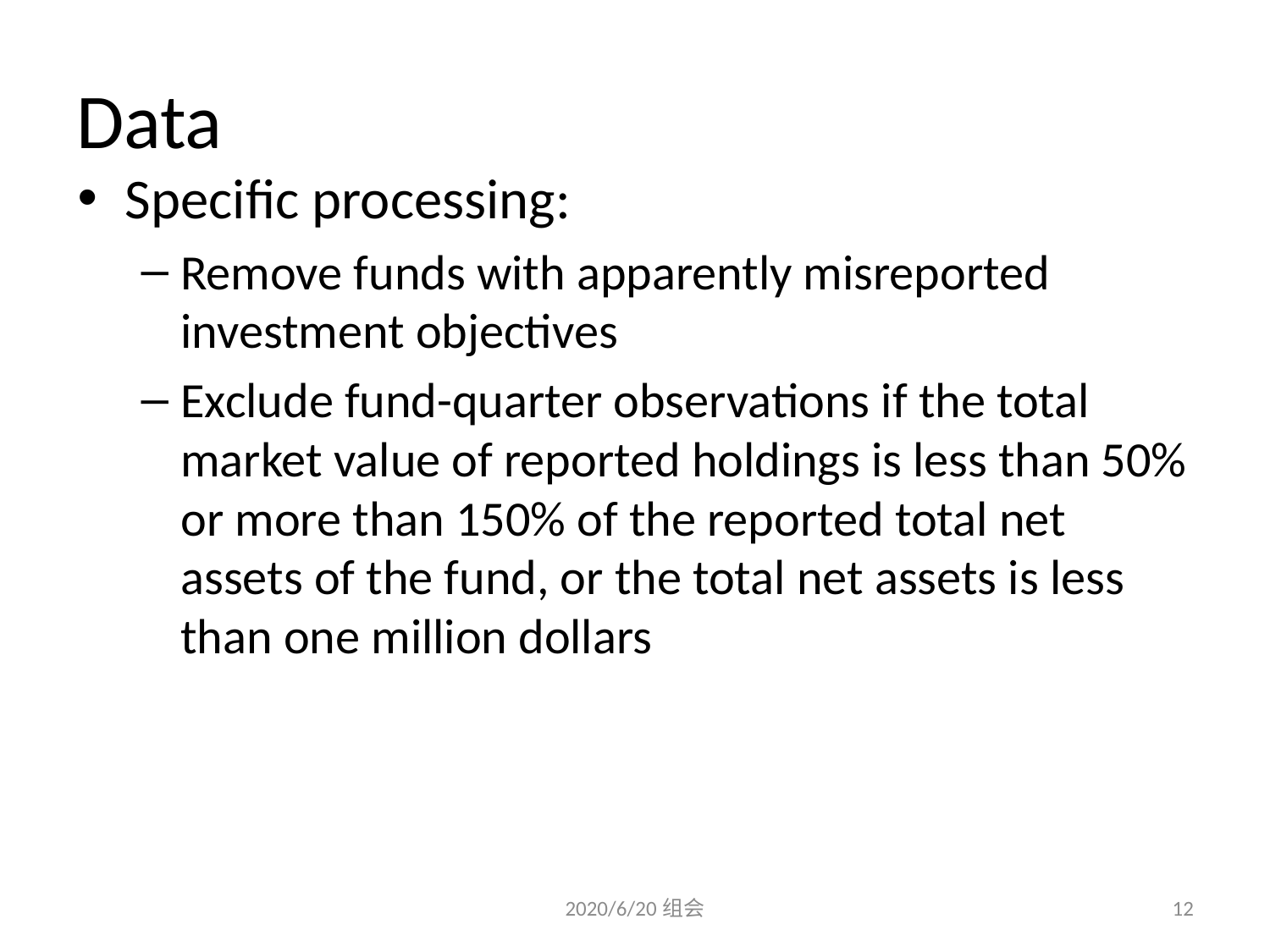

# Data
Specific processing:
Remove funds with apparently misreported investment objectives
Exclude fund-quarter observations if the total market value of reported holdings is less than 50% or more than 150% of the reported total net assets of the fund, or the total net assets is less than one million dollars

2020/6/20组会
12